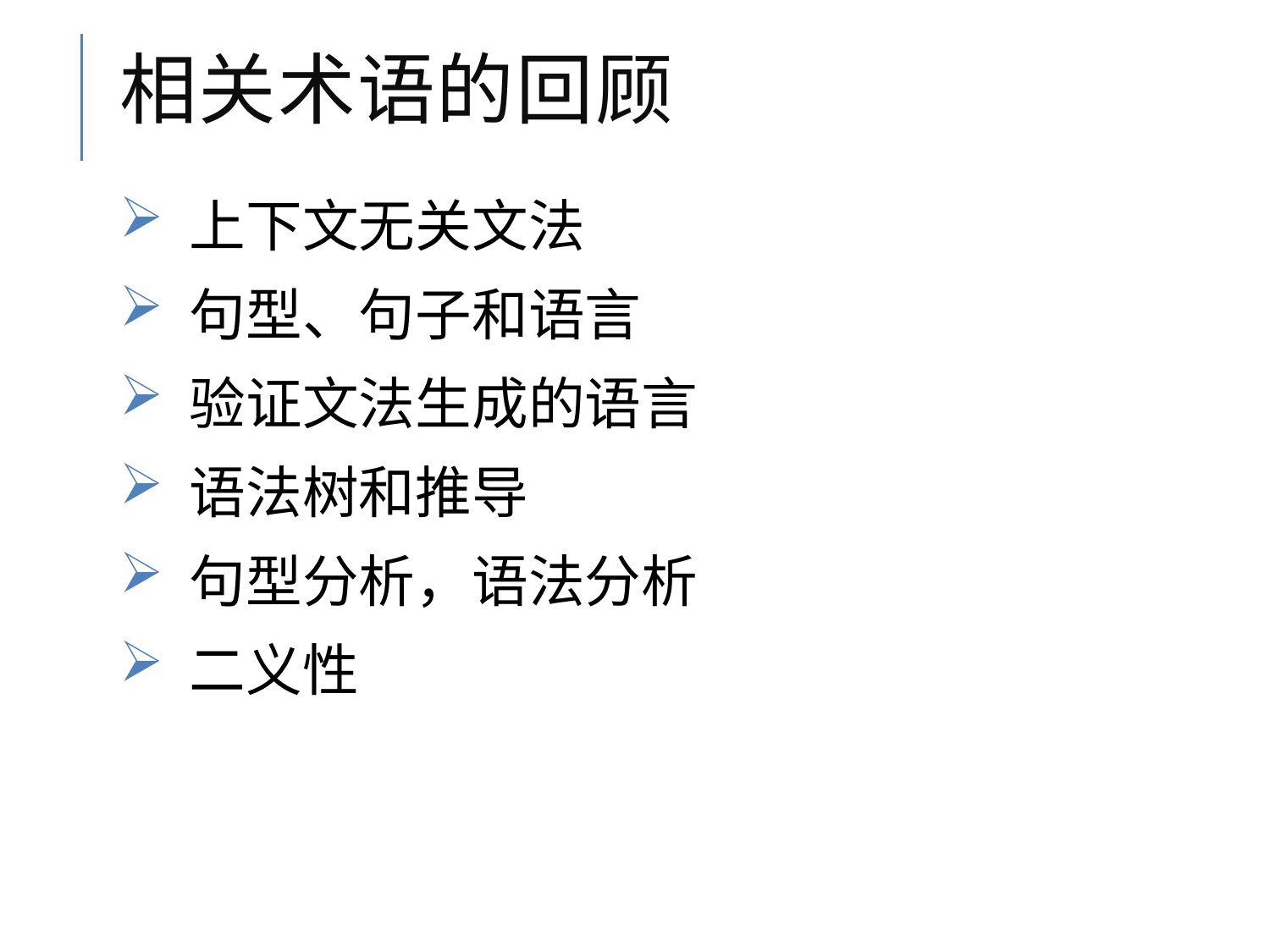

# 相关术语的回顾
上下文无关文法
句型、句子和语言
验证文法生成的语言
语法树和推导
句型分析，语法分析
二义性
77